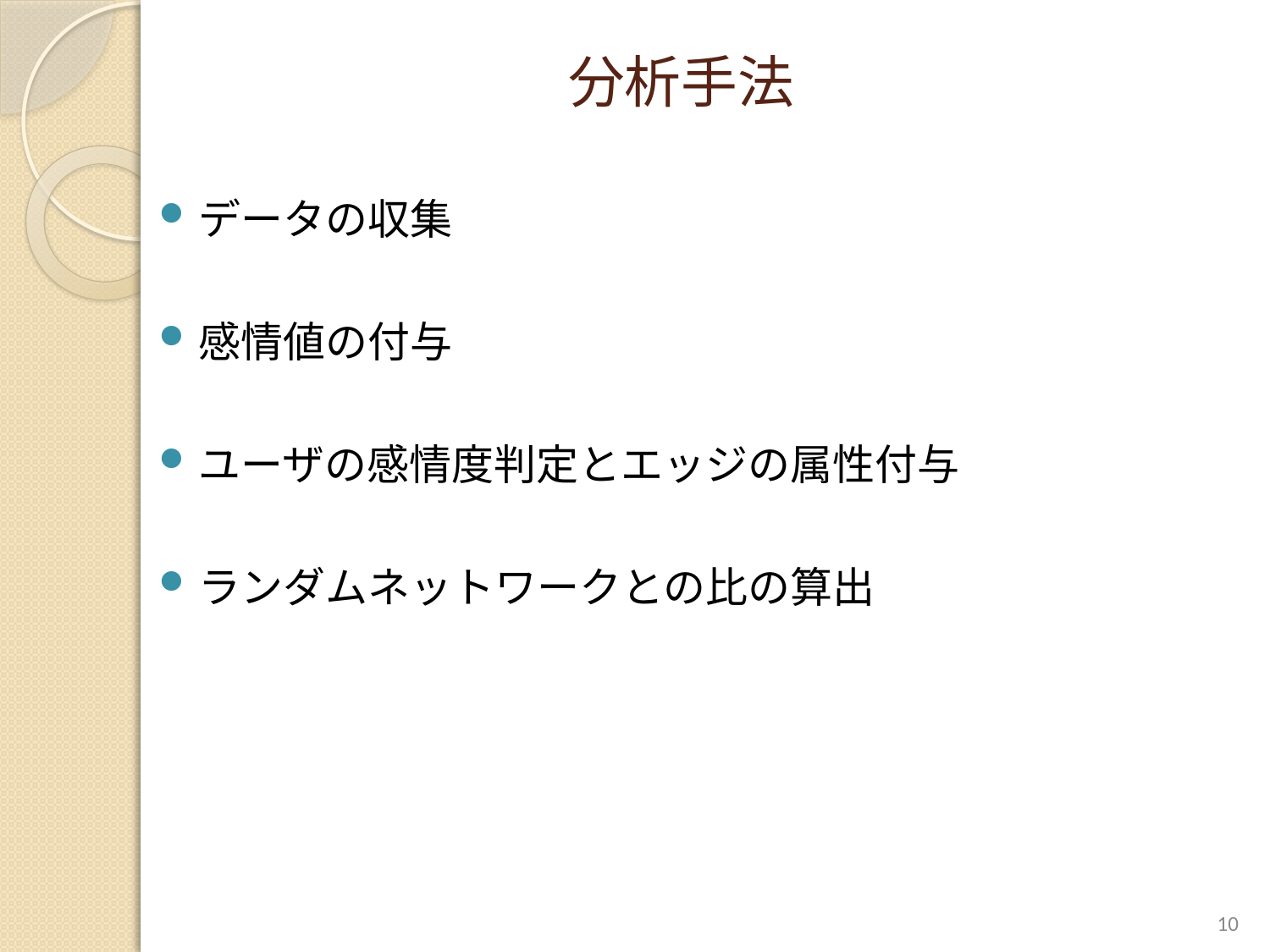

# 分析手法
データの収集

感情値の付与

ユーザの感情度判定とエッジの属性付与

ランダムネットワークとの比の算出

10